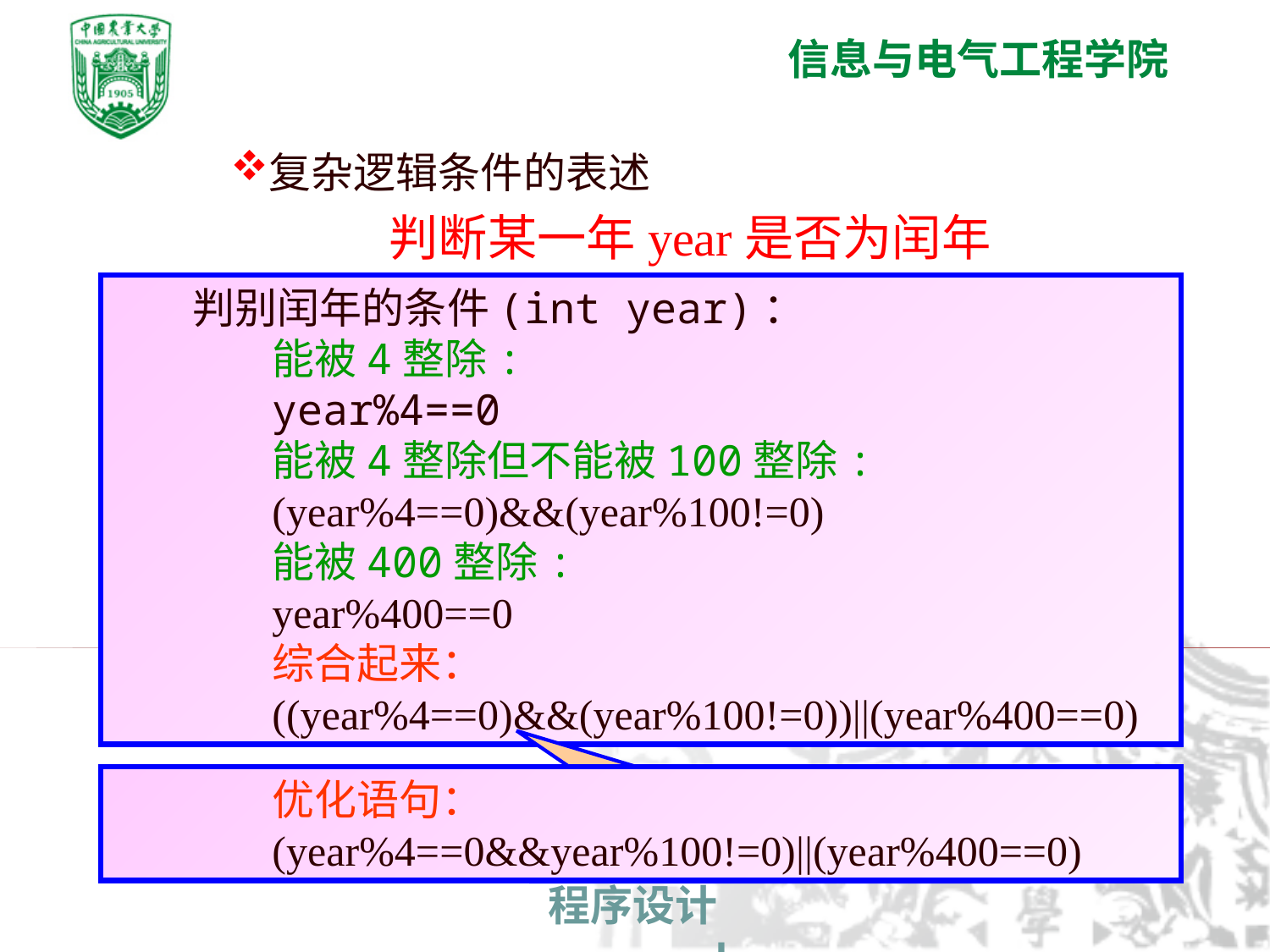

复杂逻辑条件的表述
		判断某一年year是否为闰年
判别闰年的条件(int year)：
能被4整除:
year%4==0
能被4整除但不能被100整除:
(year%4==0)&&(year%100!=0)
能被400整除:
year%400==0
综合起来：
((year%4==0)&&(year%100!=0))||(year%400==0)
优化语句：
(year%4==0&&year%100!=0)||(year%400==0)
此表达式为真时是闰年